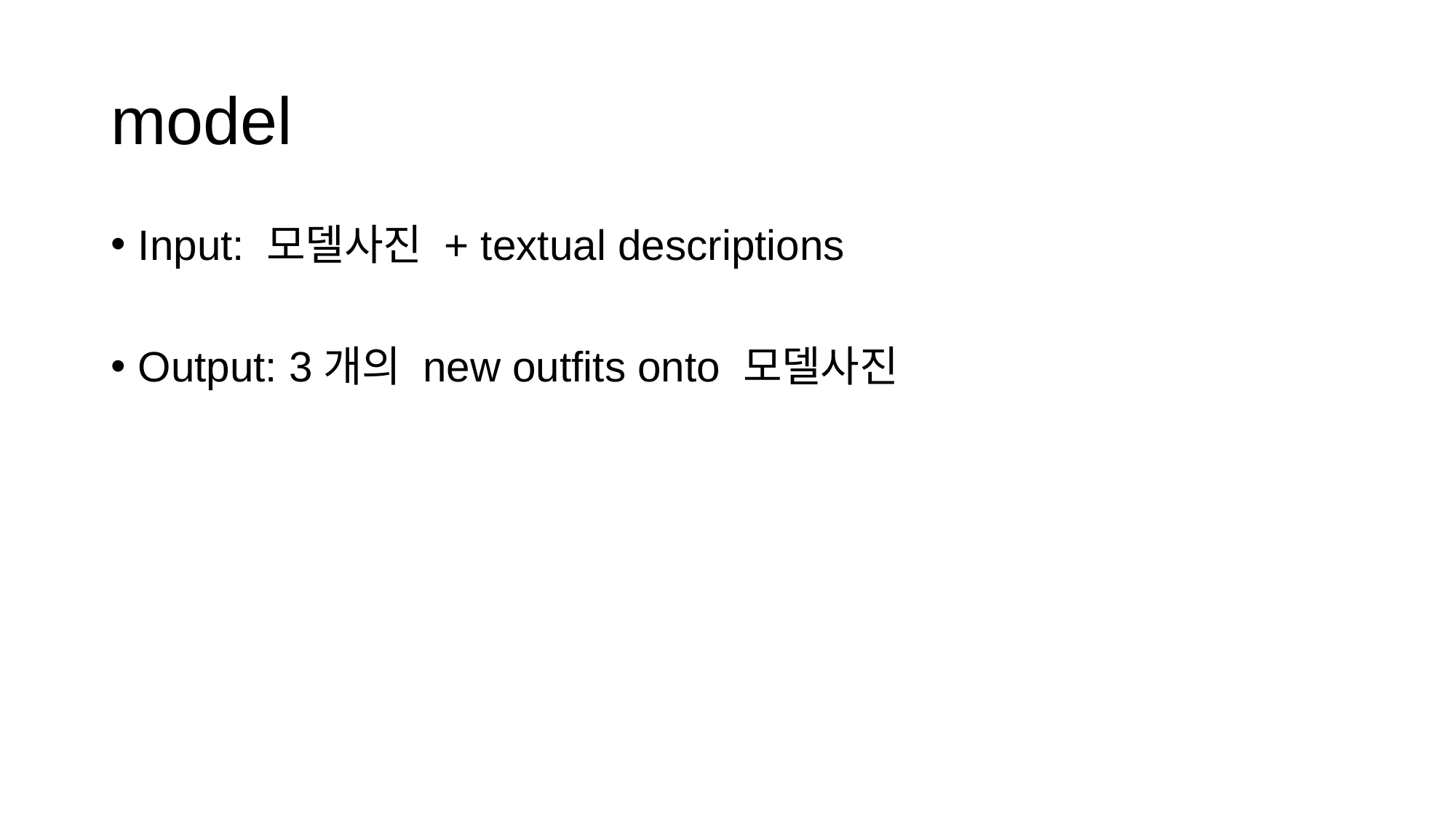

# model
Input: 모델사진 + textual descriptions

Output: 3개의 new outfits onto 모델사진